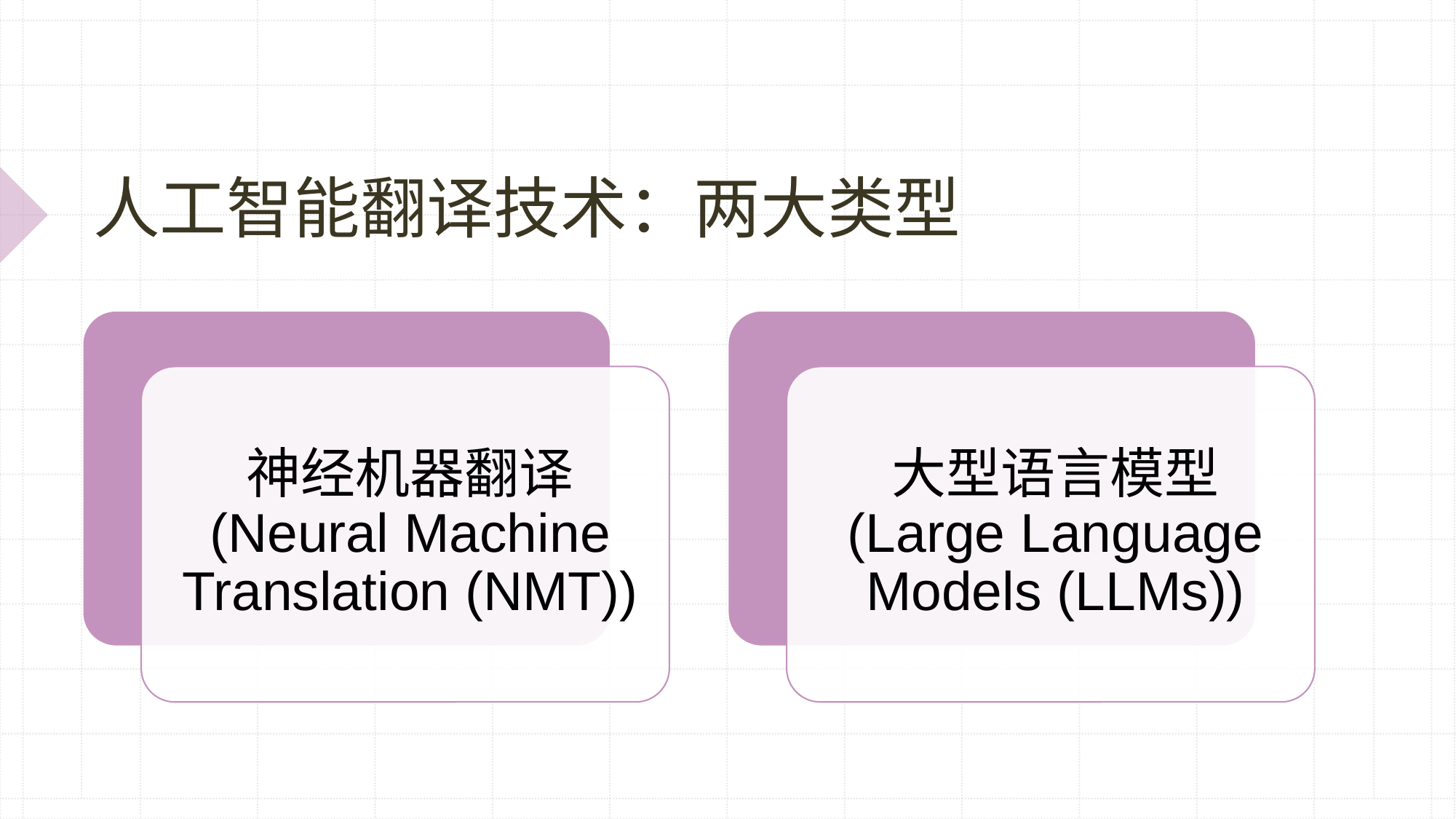

# 人工智能翻译技术：两大类型

神经机器翻译 (Neural Machine Translation (NMT))
大型语言模型 (Large Language Models (LLMs))